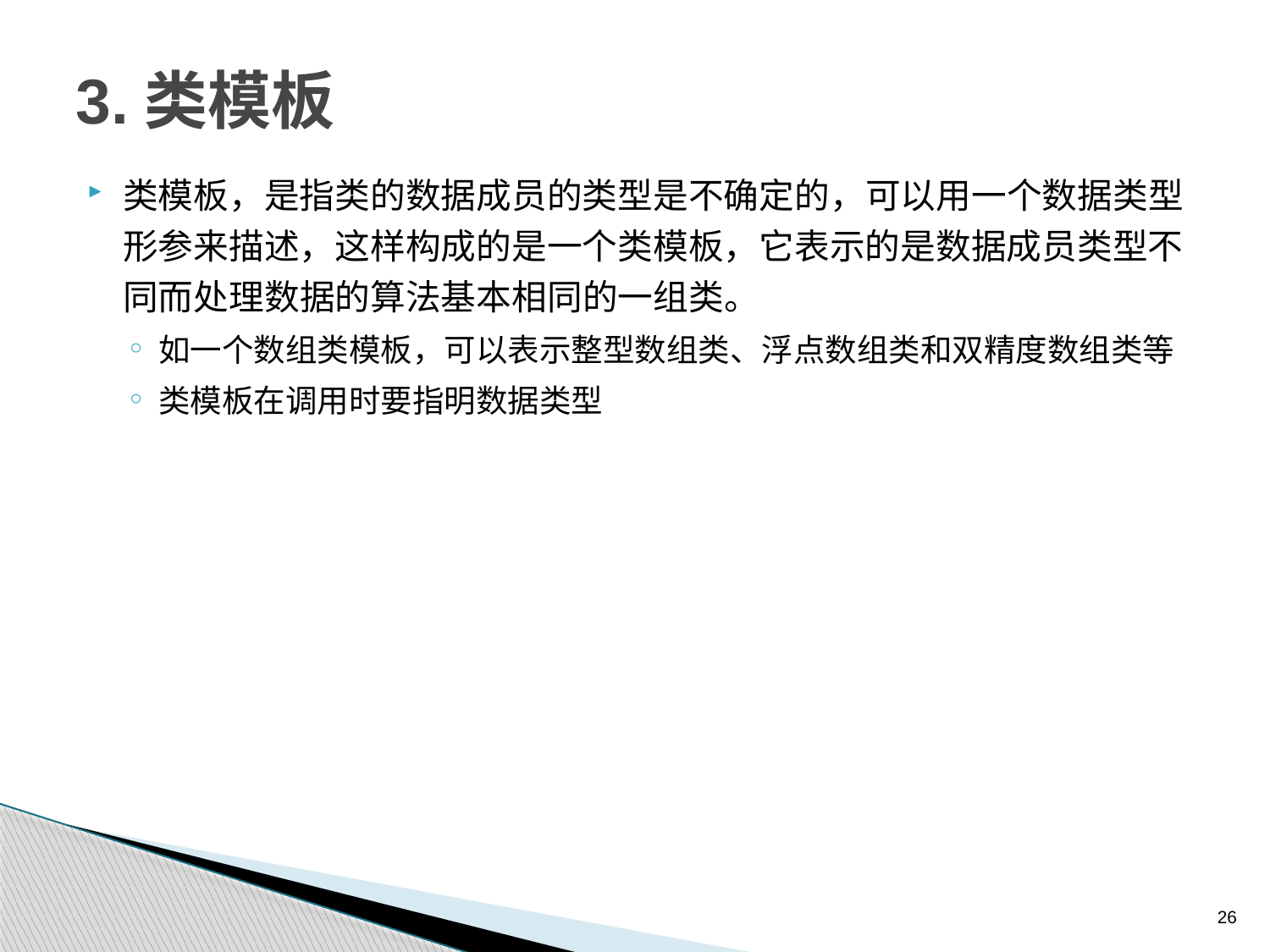

# 3.类模板
类模板，是指类的数据成员的类型是不确定的，可以用一个数据类型形参来描述，这样构成的是一个类模板，它表示的是数据成员类型不同而处理数据的算法基本相同的一组类。
如一个数组类模板，可以表示整型数组类、浮点数组类和双精度数组类等
类模板在调用时要指明数据类型

26